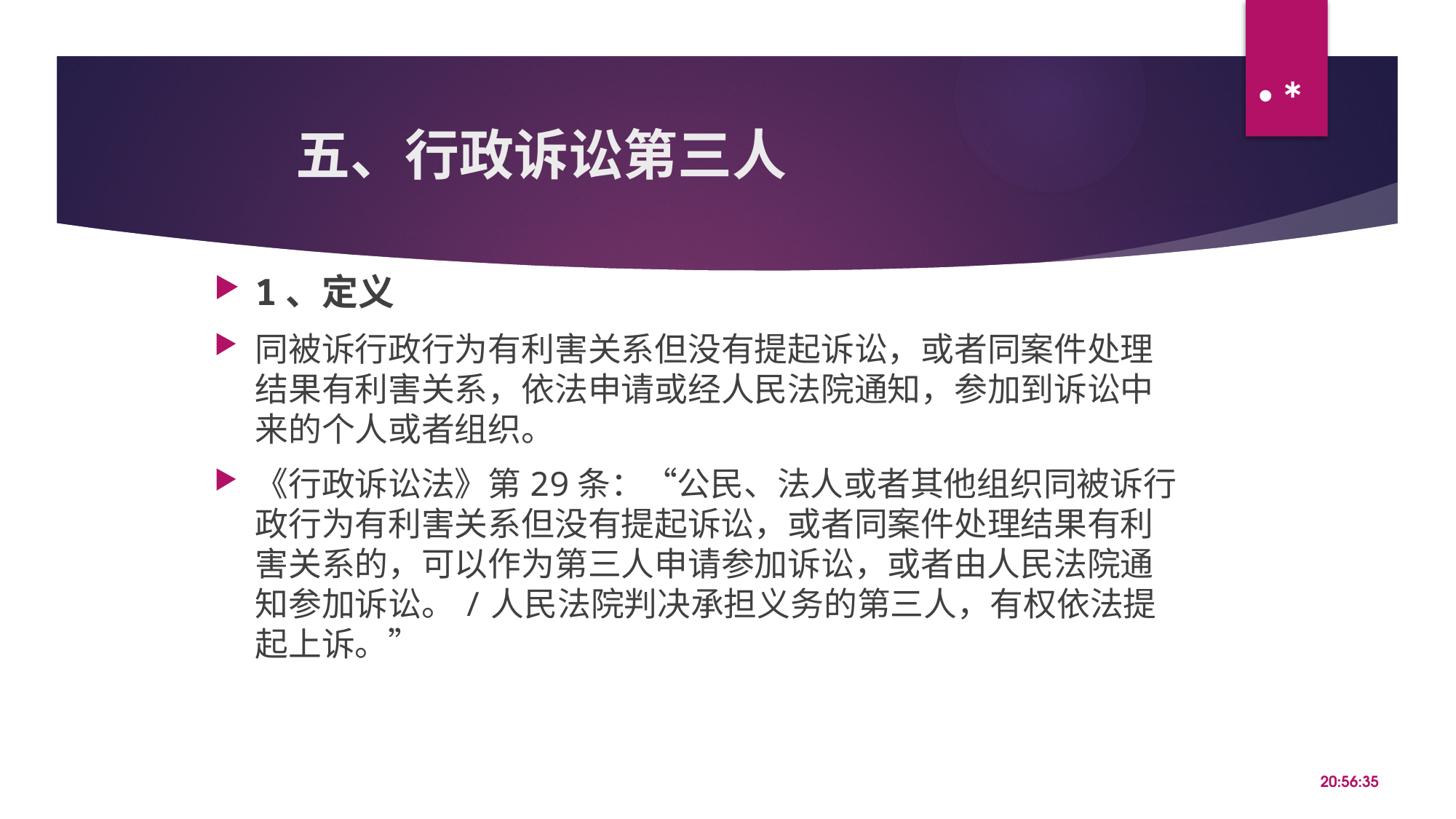

*
# 五、行政诉讼第三人
1、定义
同被诉行政行为有利害关系但没有提起诉讼，或者同案件处理结果有利害关系，依法申请或经人民法院通知，参加到诉讼中来的个人或者组织。
《行政诉讼法》第29条：“公民、法人或者其他组织同被诉行政行为有利害关系但没有提起诉讼，或者同案件处理结果有利害关系的，可以作为第三人申请参加诉讼，或者由人民法院通知参加诉讼。/人民法院判决承担义务的第三人，有权依法提起上诉。”
20:56:35